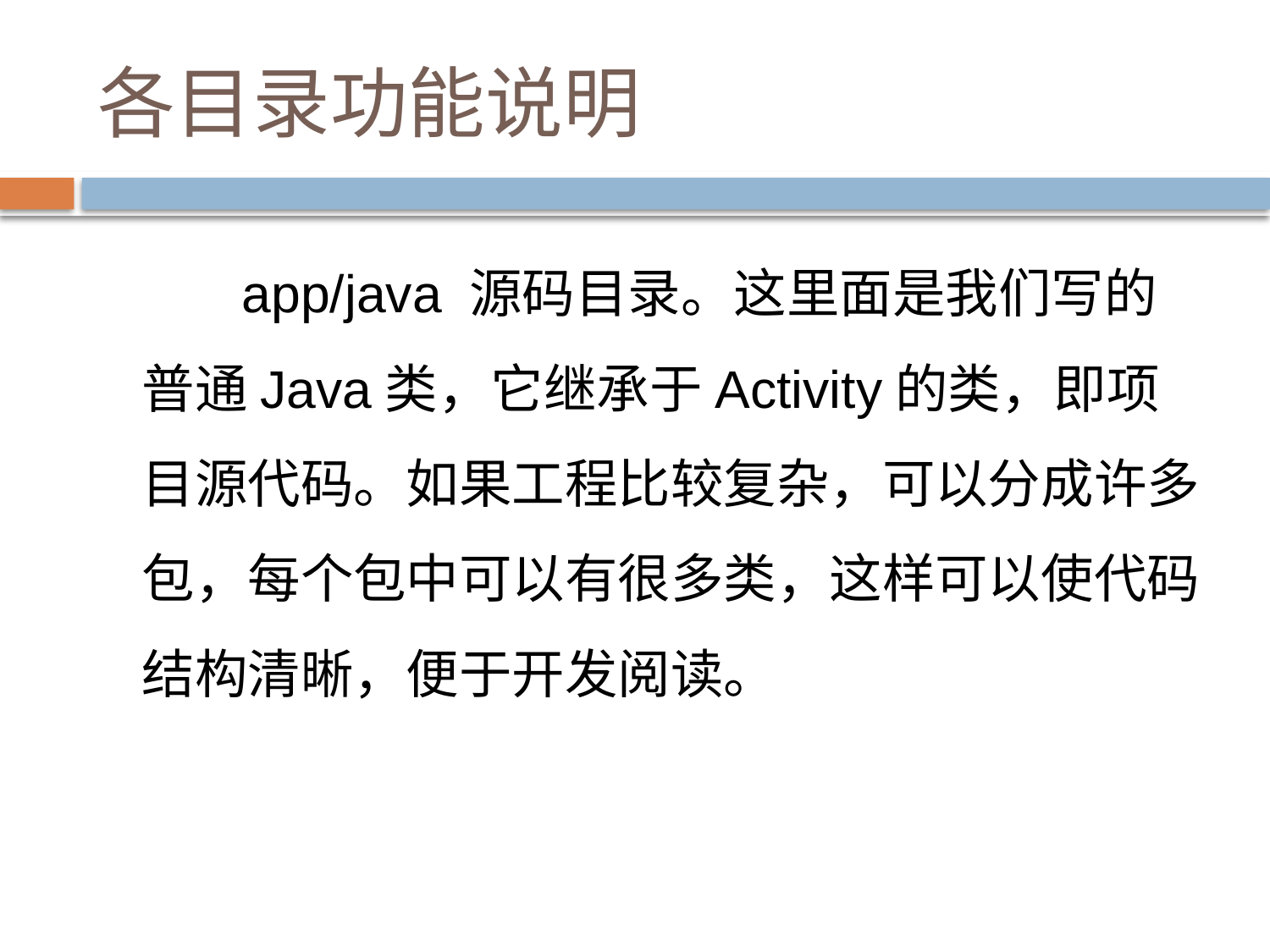

# 各目录功能说明
app/java 源码目录。这里面是我们写的普通Java类，它继承于Activity的类，即项目源代码。如果工程比较复杂，可以分成许多包，每个包中可以有很多类，这样可以使代码结构清晰，便于开发阅读。